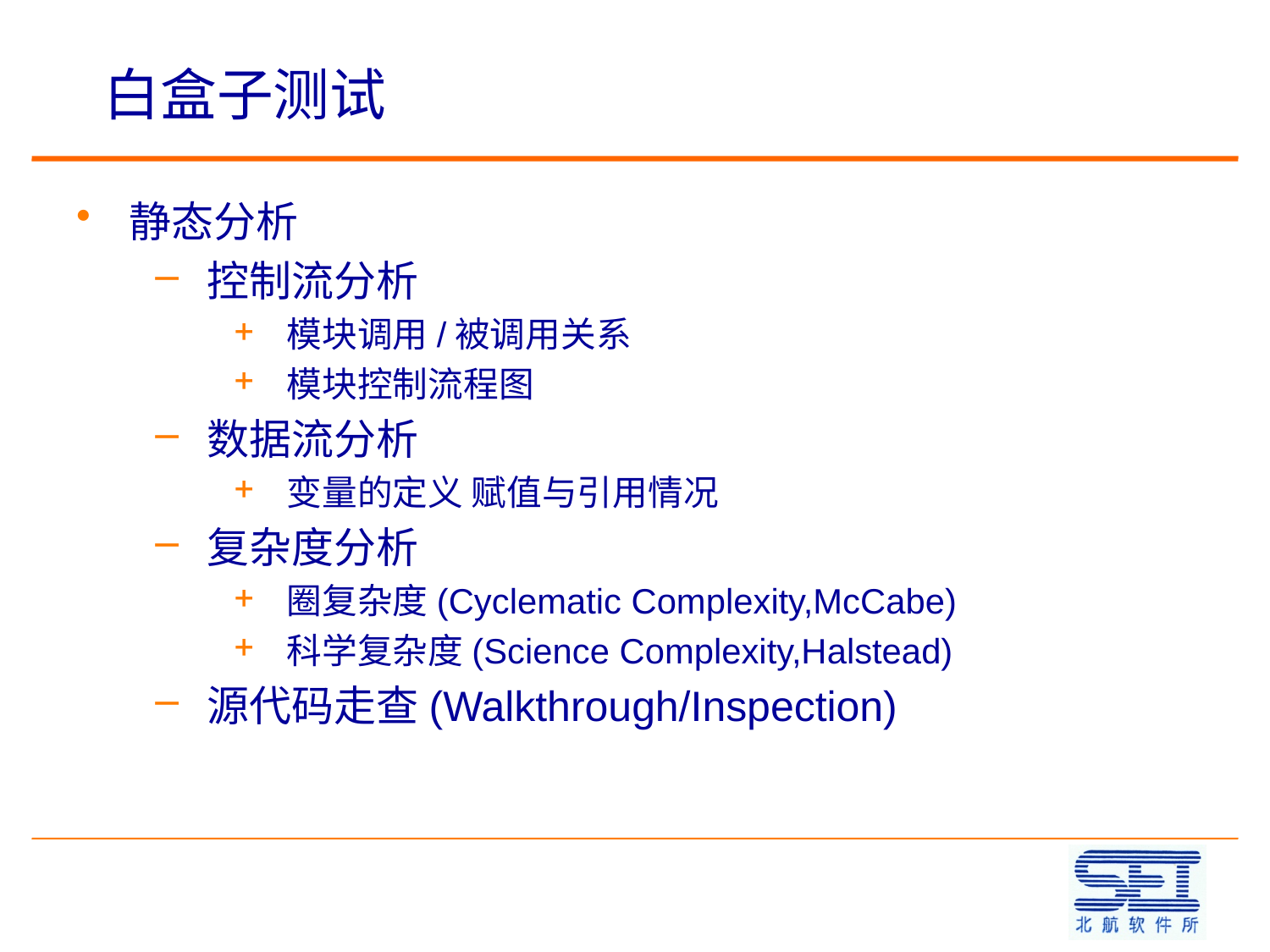

# 白盒子测试
静态分析
控制流分析
模块调用/被调用关系
模块控制流程图
数据流分析
变量的定义 赋值与引用情况
复杂度分析
圈复杂度(Cyclematic Complexity,McCabe)
科学复杂度(Science Complexity,Halstead)
源代码走查(Walkthrough/Inspection)